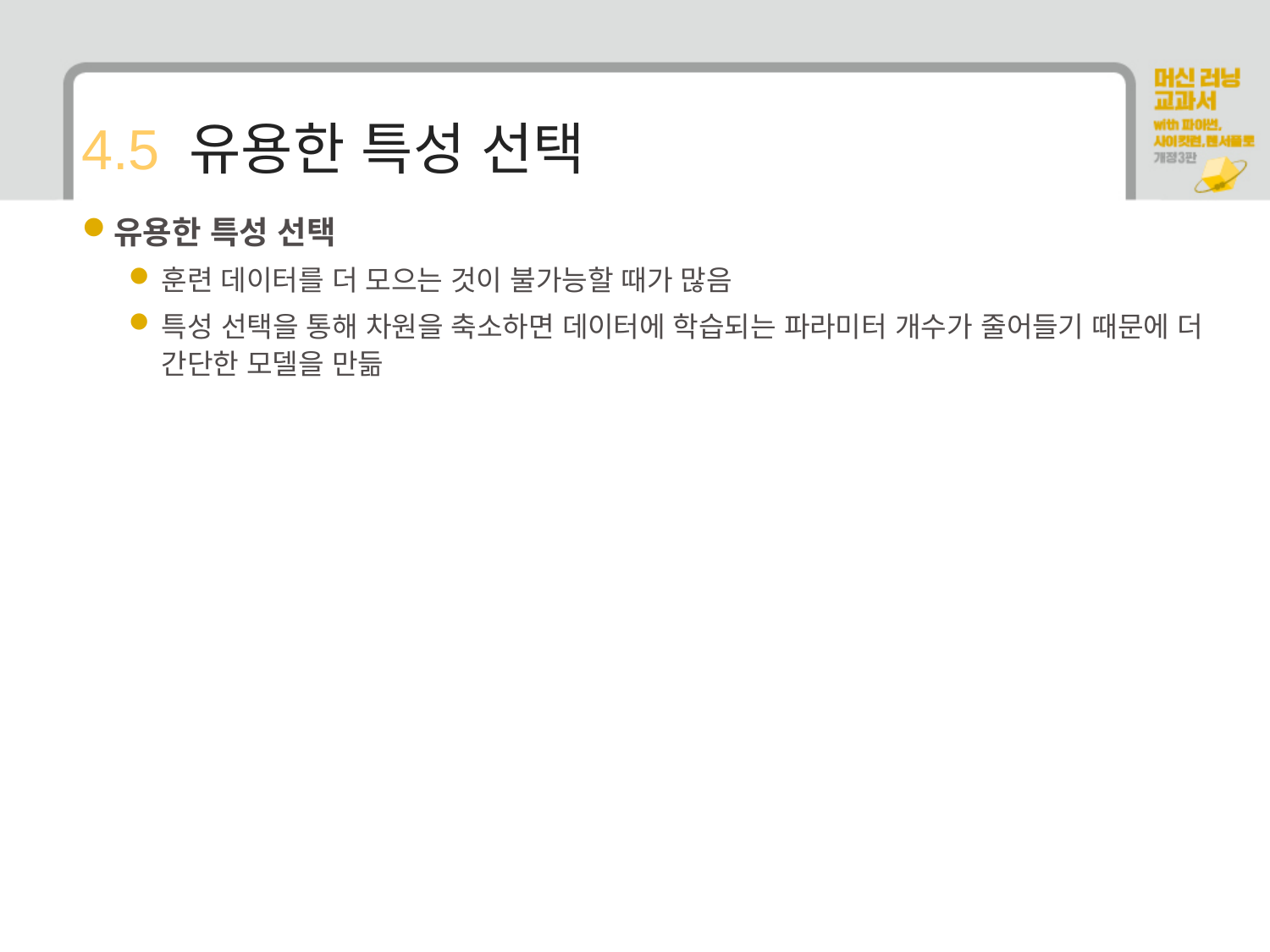

# 4.5 유용한 특성 선택
유용한 특성 선택
훈련 데이터를 더 모으는 것이 불가능할 때가 많음
특성 선택을 통해 차원을 축소하면 데이터에 학습되는 파라미터 개수가 줄어들기 때문에 더 간단한 모델을 만듦